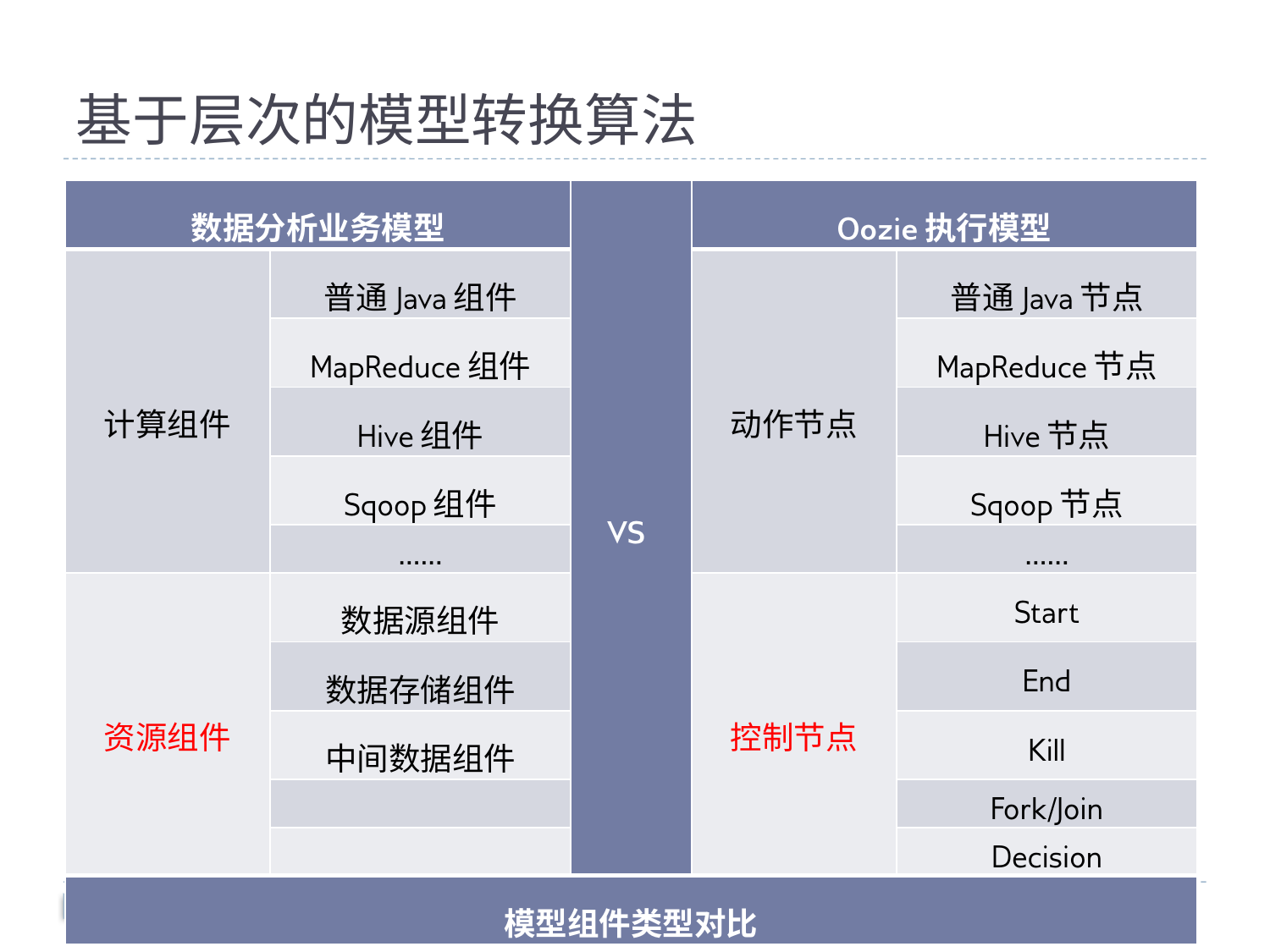

# 基于层次的模型转换算法
| 数据分析业务模型 |  | VS | Oozie执行模型 |  |
| --- | --- | --- | --- | --- |
| 计算组件 | 普通Java组件 |  | 动作节点 | 普通Java节点 |
|  | MapReduce组件 |  |  | MapReduce节点 |
|  | Hive组件 |  |  | Hive节点 |
|  | Sqoop组件 |  |  | Sqoop节点 |
|  | …… |  |  | …… |
| 资源组件 | 数据源组件 |  | 控制节点 | Start |
|  | 数据存储组件 |  |  | End |
|  | 中间数据组件 |  |  | Kill |
|  |  |  |  | Fork/Join |
|  |  |  |  | Decision |
| 模型组件类型对比 |  |  |  |  |